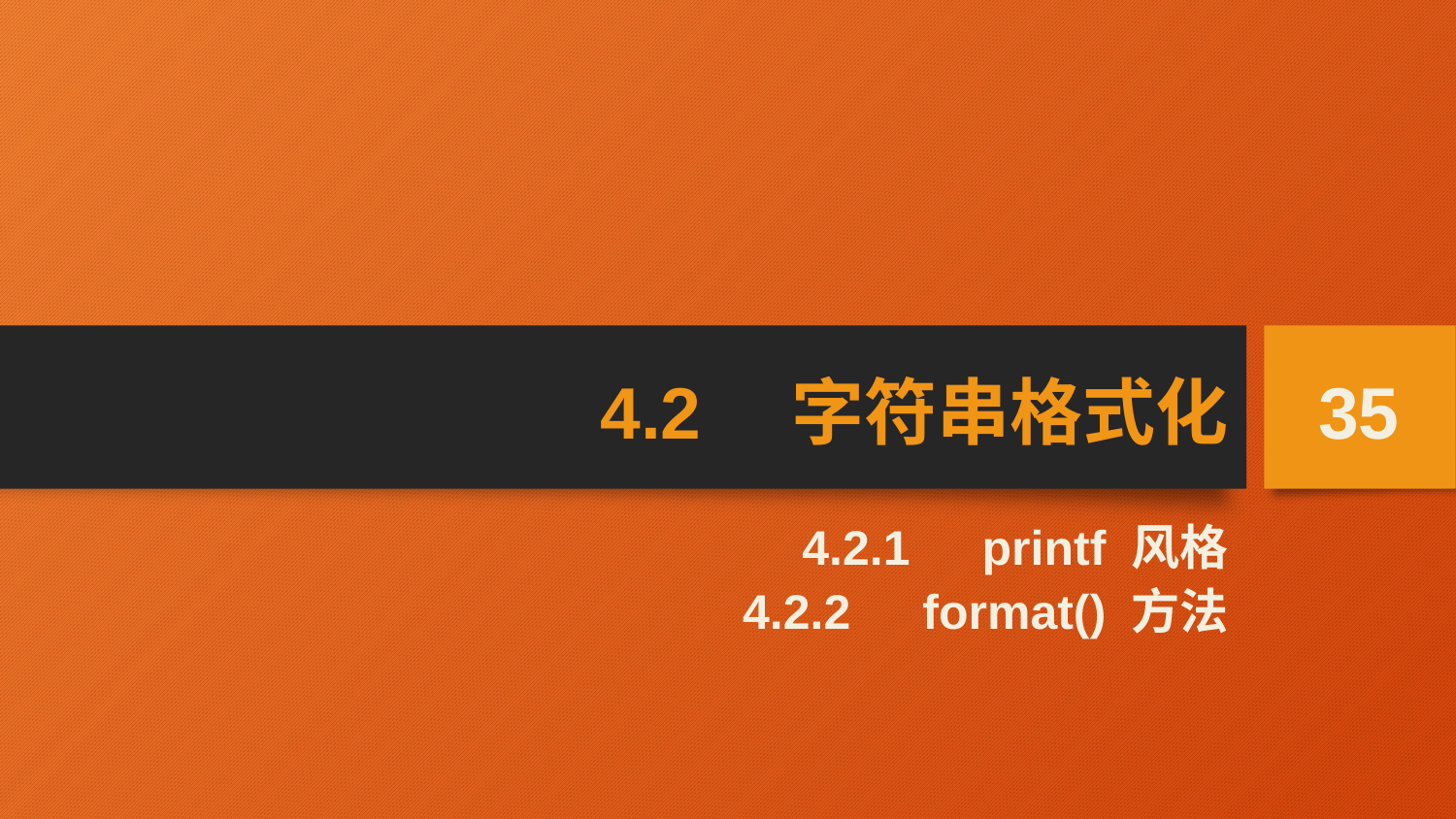

# 4.2　字符串格式化
35
4.2.1　printf 风格
4.2.2　format() 方法